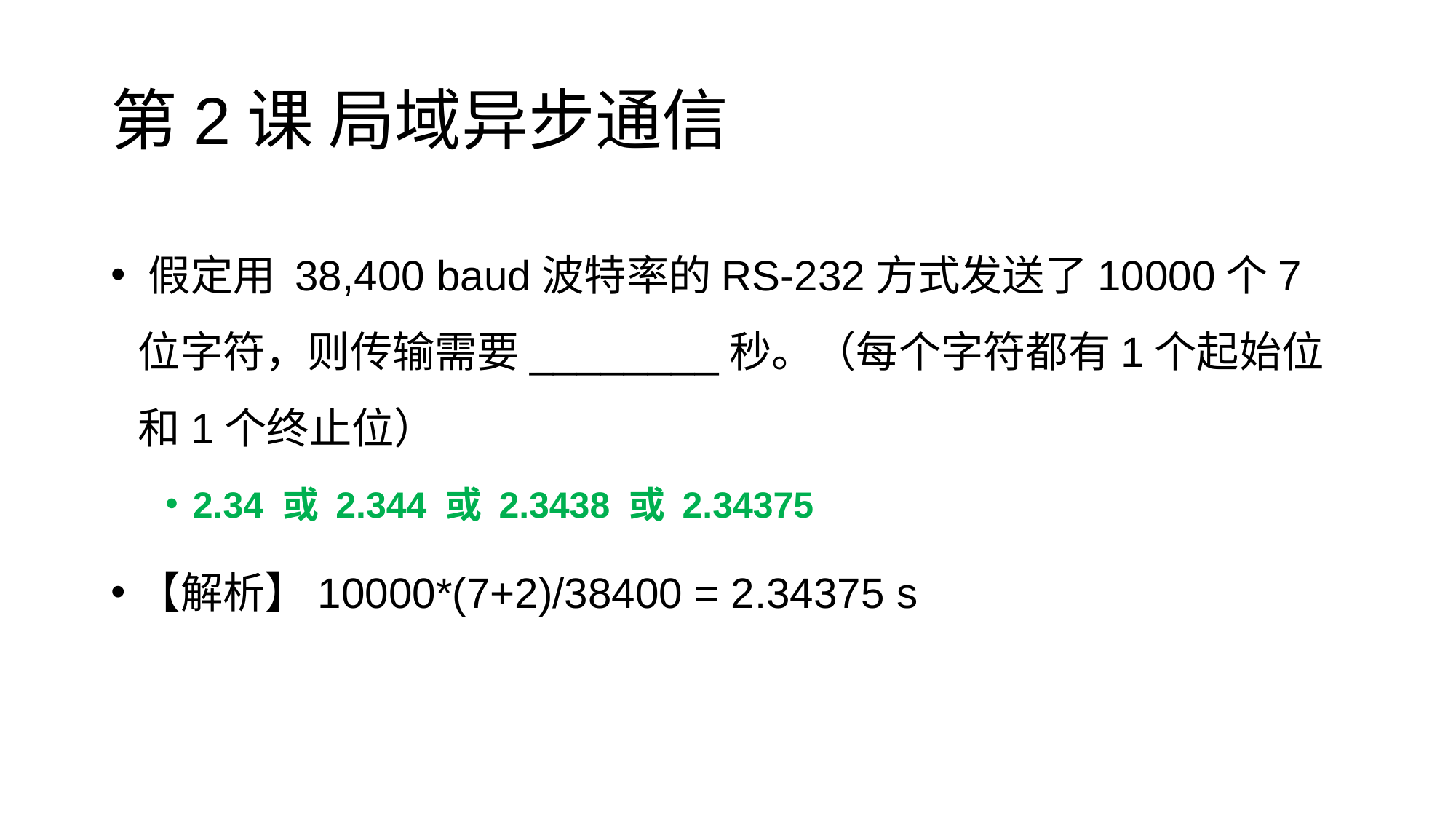

# 第2课 局域异步通信
​假定用 38,400 baud波特率的RS-232方式发送了10000个7位字符，则传输需要________秒。（每个字符都有1个起始位和1个终止位）
2.34 或 2.344 或 2.3438 或 2.34375
【解析】10000*(7+2)/38400 = 2.34375 s